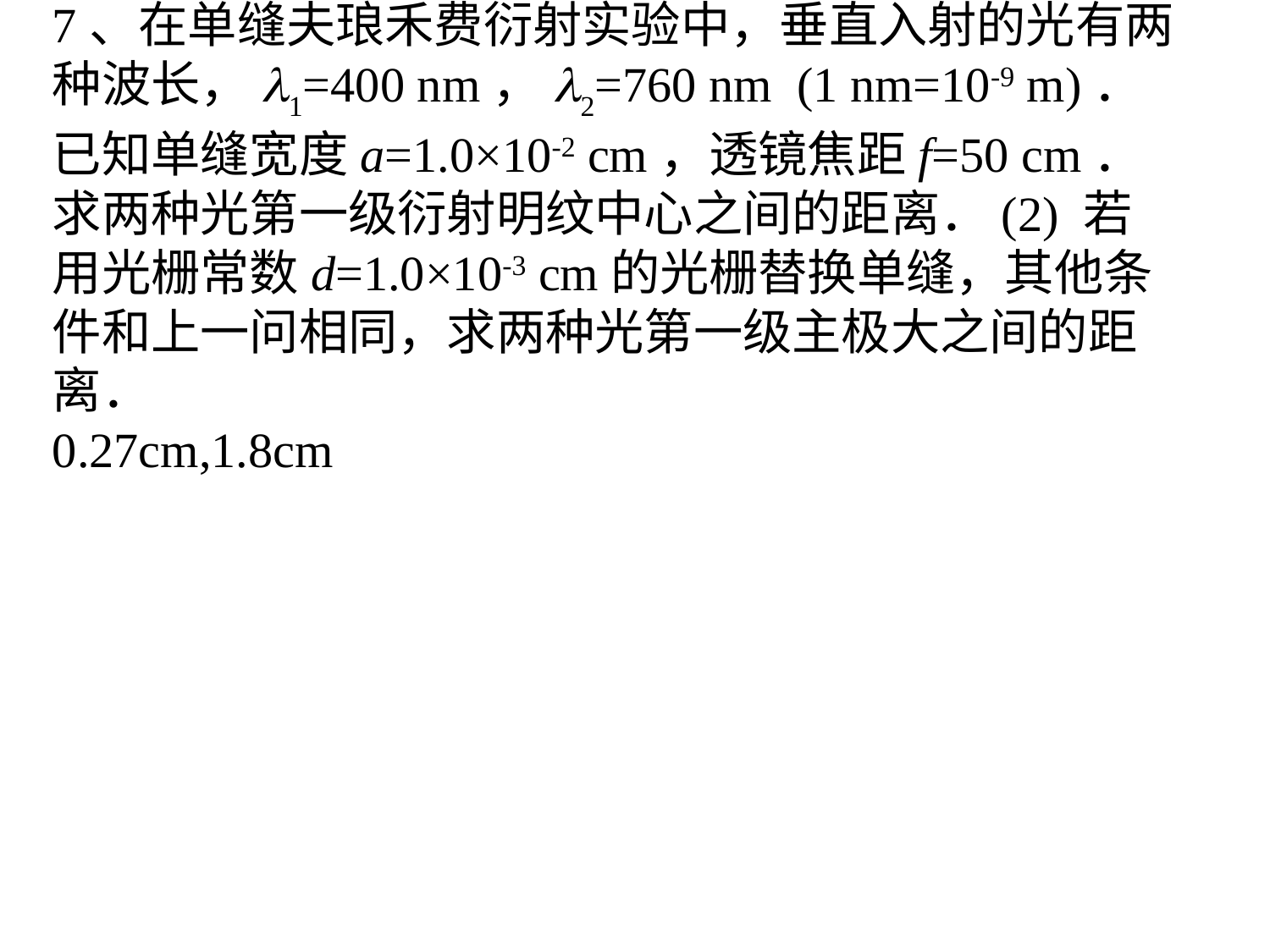

7、在单缝夫琅禾费衍射实验中，垂直入射的光有两种波长，λ1=400 nm，λ2=760 nm  (1 nm=10-9 m)．已知单缝宽度a=1.0×10-2 cm，透镜焦距f=50 cm．求两种光第一级衍射明纹中心之间的距离．(2) 若用光栅常数d=1.0×10-3 cm的光栅替换单缝，其他条件和上一问相同，求两种光第一级主极大之间的距离．
0.27cm,1.8cm